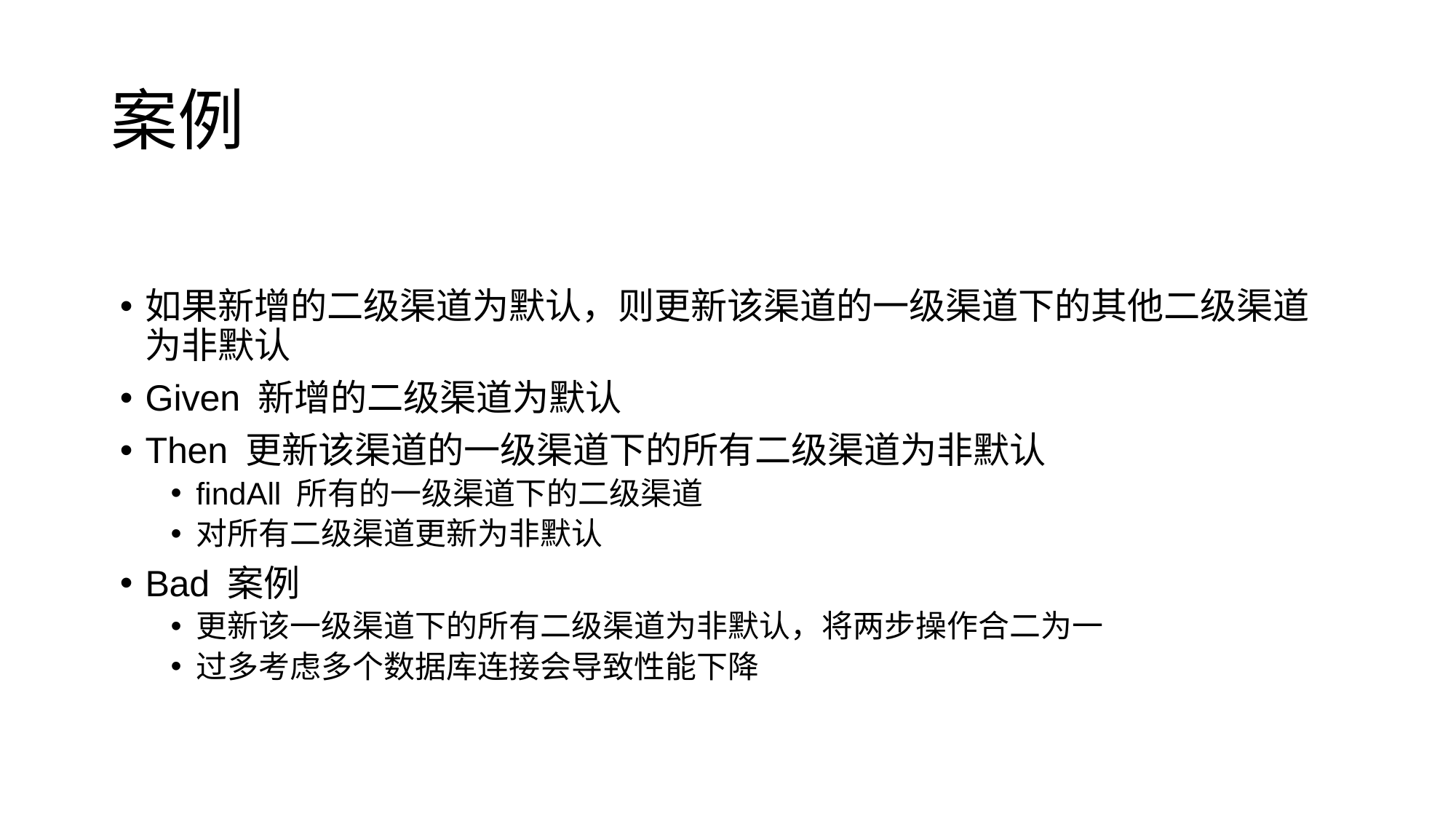

# 案例
如果新增的二级渠道为默认，则更新该渠道的一级渠道下的其他二级渠道为非默认
Given 新增的二级渠道为默认
Then 更新该渠道的一级渠道下的所有二级渠道为非默认
findAll 所有的一级渠道下的二级渠道
对所有二级渠道更新为非默认
Bad 案例
更新该一级渠道下的所有二级渠道为非默认，将两步操作合二为一
过多考虑多个数据库连接会导致性能下降